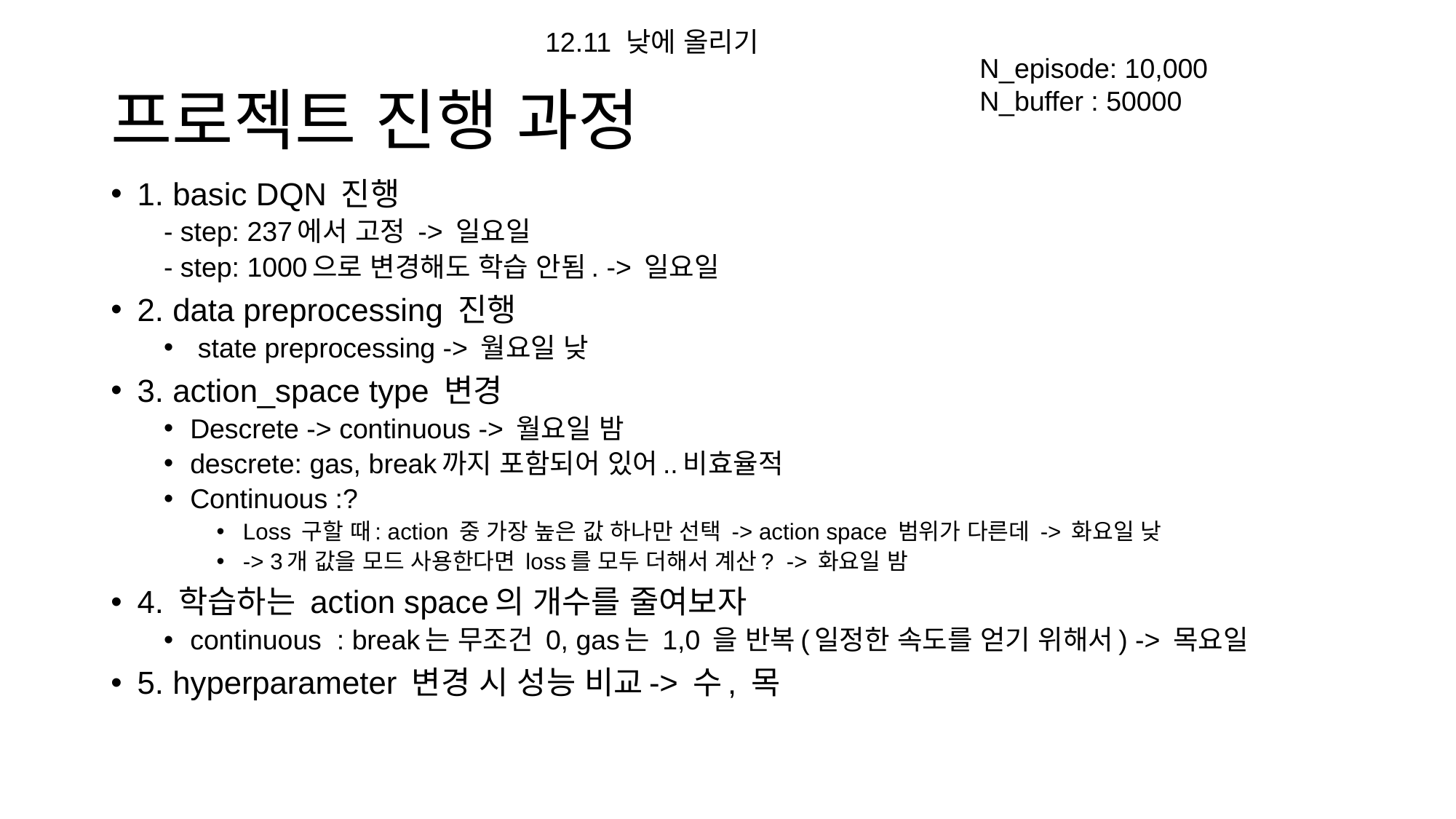

12.11 낮에 올리기
# 프로젝트 진행 과정
N_episode: 10,000
N_buffer : 50000
1. basic DQN 진행
- step: 237에서 고정 -> 일요일
- step: 1000으로 변경해도 학습 안됨. -> 일요일
2. data preprocessing 진행
 state preprocessing -> 월요일 낮
3. action_space type 변경
Descrete -> continuous -> 월요일 밤
descrete: gas, break까지 포함되어 있어..비효율적
Continuous :?
Loss 구할 때: action 중 가장 높은 값 하나만 선택 -> action space 범위가 다른데 -> 화요일 낮
-> 3개 값을 모드 사용한다면 loss를 모두 더해서 계산?  -> 화요일 밤
4. 학습하는 action space의 개수를 줄여보자
continuous  : break는 무조건 0, gas는 1,0 을 반복(일정한 속도를 얻기 위해서) -> 목요일
5. hyperparameter 변경 시 성능 비교-> 수, 목